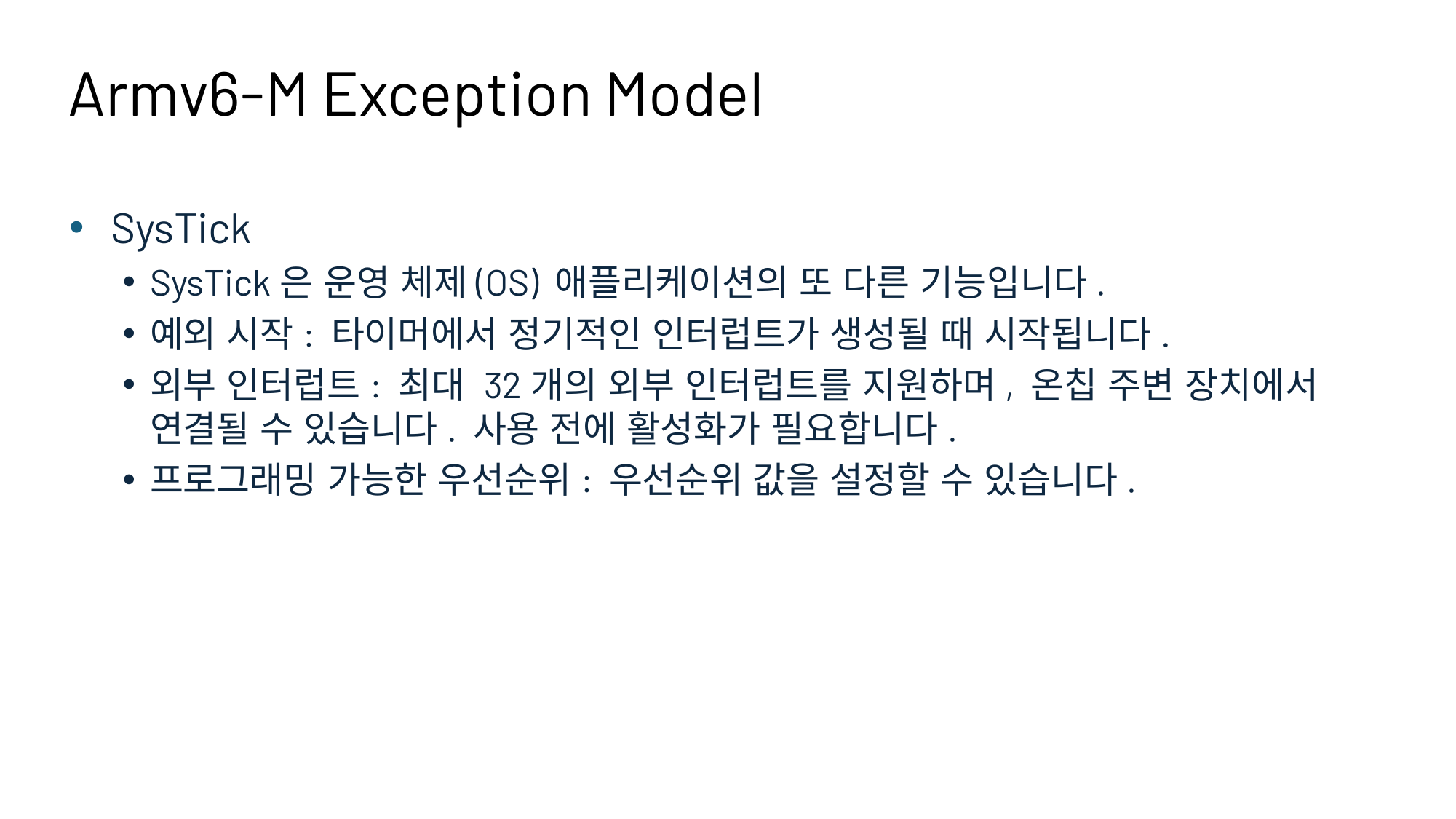

# Armv6-M Exception Model
SysTick
SysTick은 운영 체제(OS) 애플리케이션의 또 다른 기능입니다.
예외 시작: 타이머에서 정기적인 인터럽트가 생성될 때 시작됩니다.
외부 인터럽트: 최대 32개의 외부 인터럽트를 지원하며, 온칩 주변 장치에서 연결될 수 있습니다. 사용 전에 활성화가 필요합니다.
프로그래밍 가능한 우선순위: 우선순위 값을 설정할 수 있습니다.